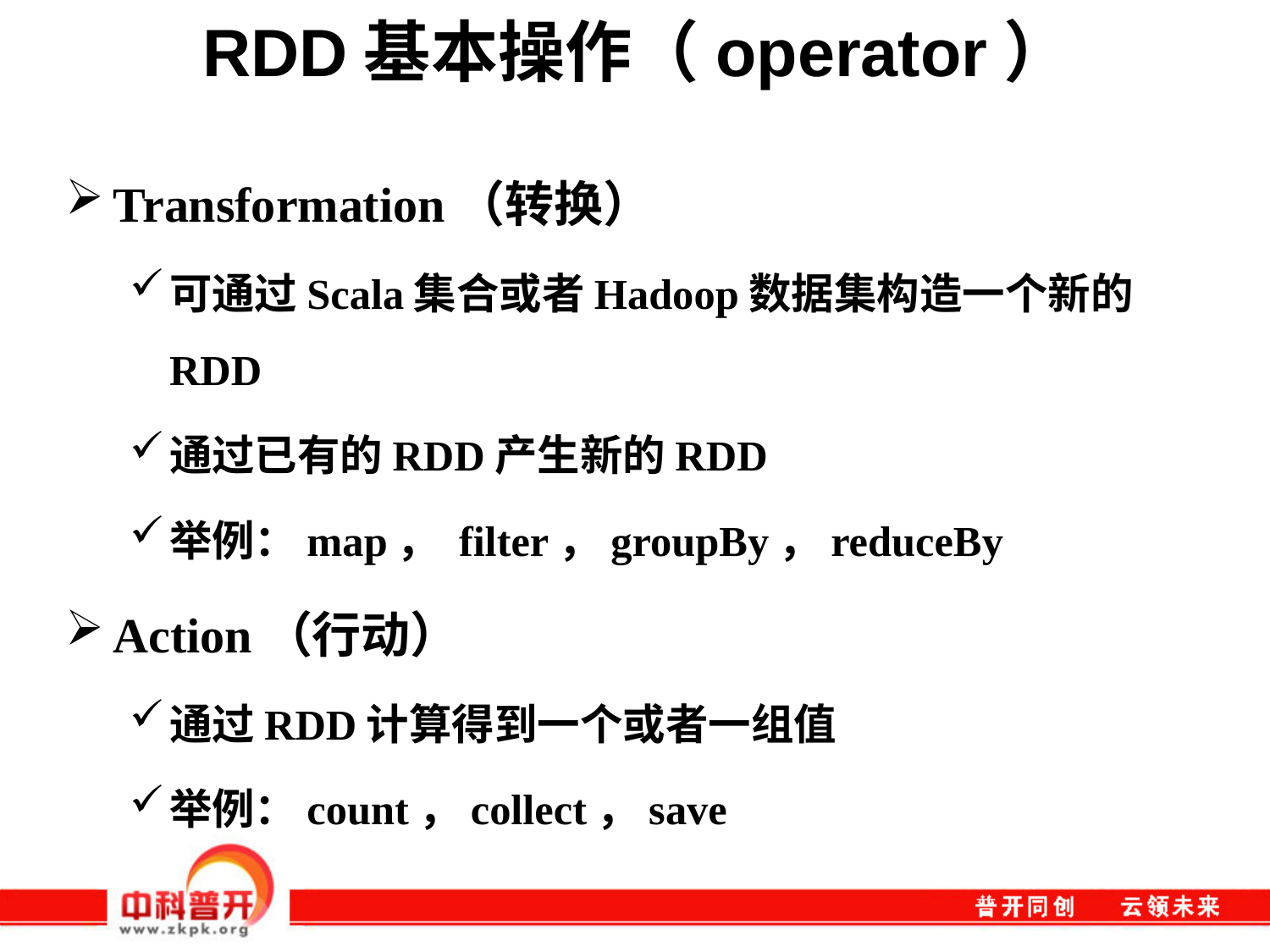

# RDD基本操作（operator）
Transformation（转换）
可通过Scala集合或者Hadoop数据集构造一个新的RDD
通过已有的RDD产生新的RDD
举例：map， filter，groupBy，reduceBy
Action（行动）
通过RDD计算得到一个或者一组值
举例：count，collect，save